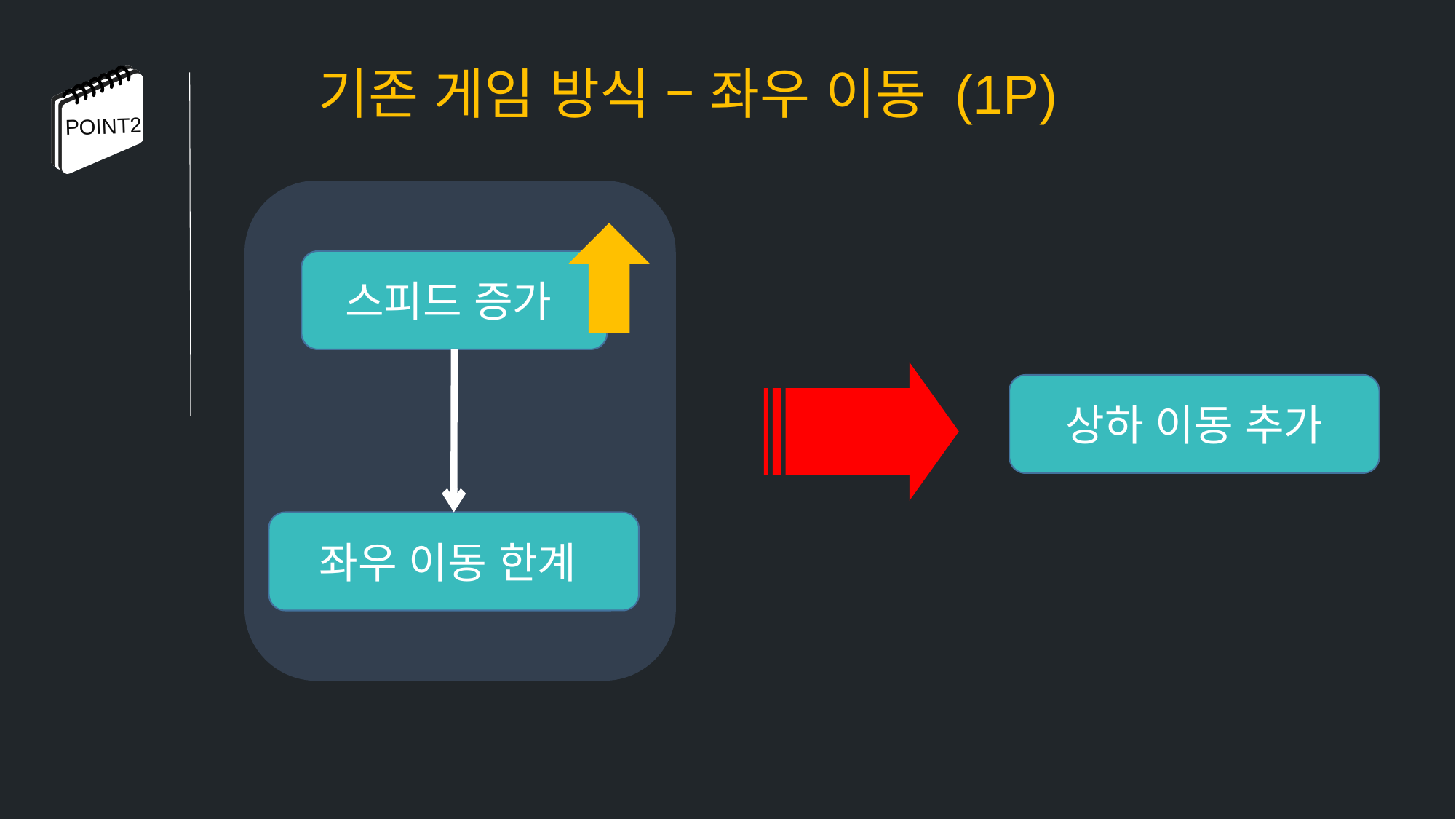

기존 게임 방식 – 좌우 이동 (1P)

POINT2

스피드 증가
좌우 이동 한계

상하 이동 추가